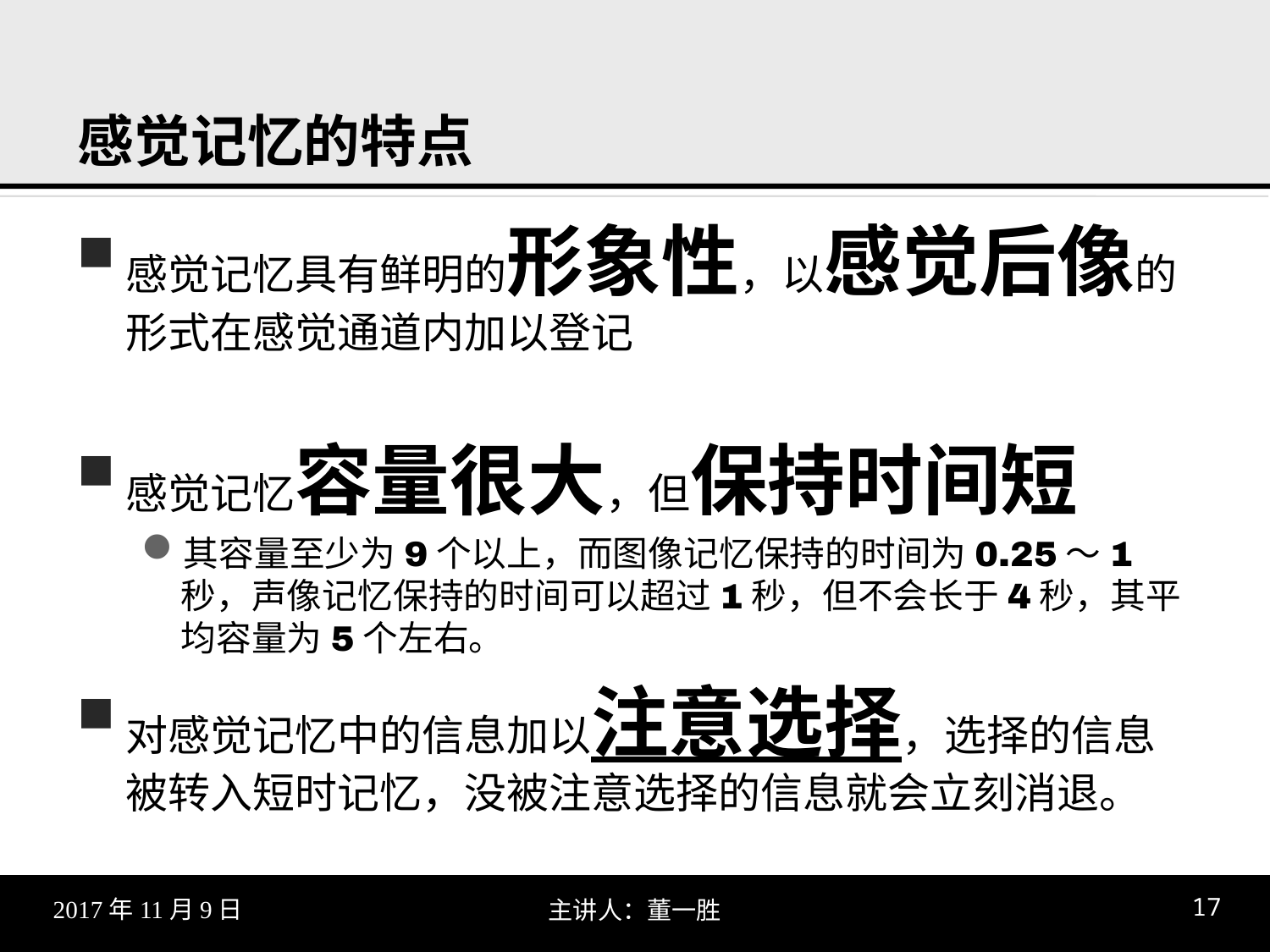

# 感觉记忆的特点
感觉记忆具有鲜明的形象性，以感觉后像的形式在感觉通道内加以登记

感觉记忆容量很大，但保持时间短
其容量至少为9个以上，而图像记忆保持的时间为0.25～1秒，声像记忆保持的时间可以超过1秒，但不会长于4秒，其平均容量为5个左右。
对感觉记忆中的信息加以注意选择，选择的信息被转入短时记忆，没被注意选择的信息就会立刻消退。
2017年11月9日
17
主讲人：董一胜